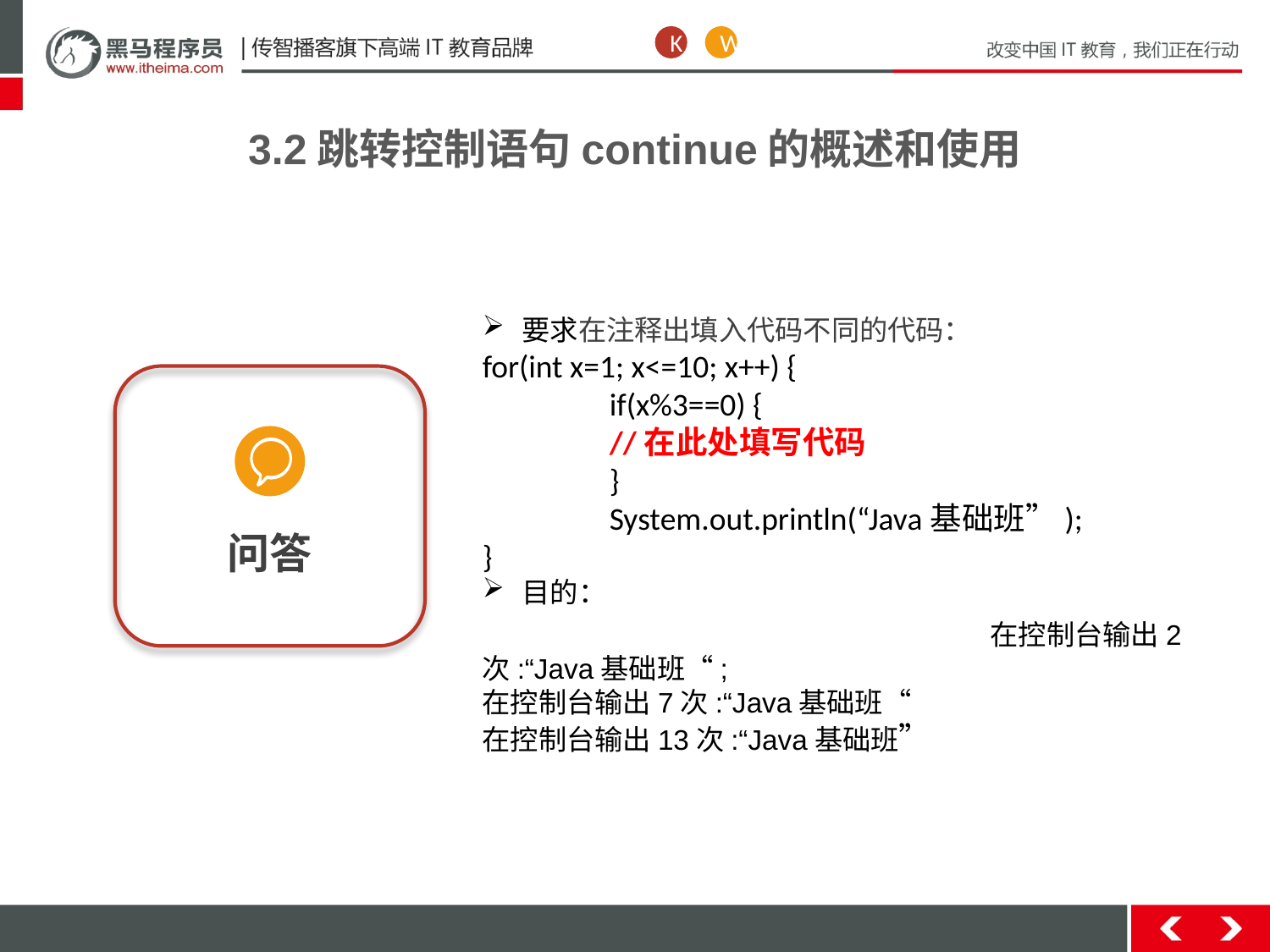

K
W
3.2跳转控制语句continue的概述和使用
要求在注释出填入代码不同的代码：
for(int x=1; x<=10; x++) {
	if(x%3==0) {
    	//在此处填写代码
	}
    	System.out.println(“Java基础班”);
}
目的：
				在控制台输出2次:“Java基础班“;
在控制台输出7次:“Java基础班“
在控制台输出13次:“Java基础班”

问答